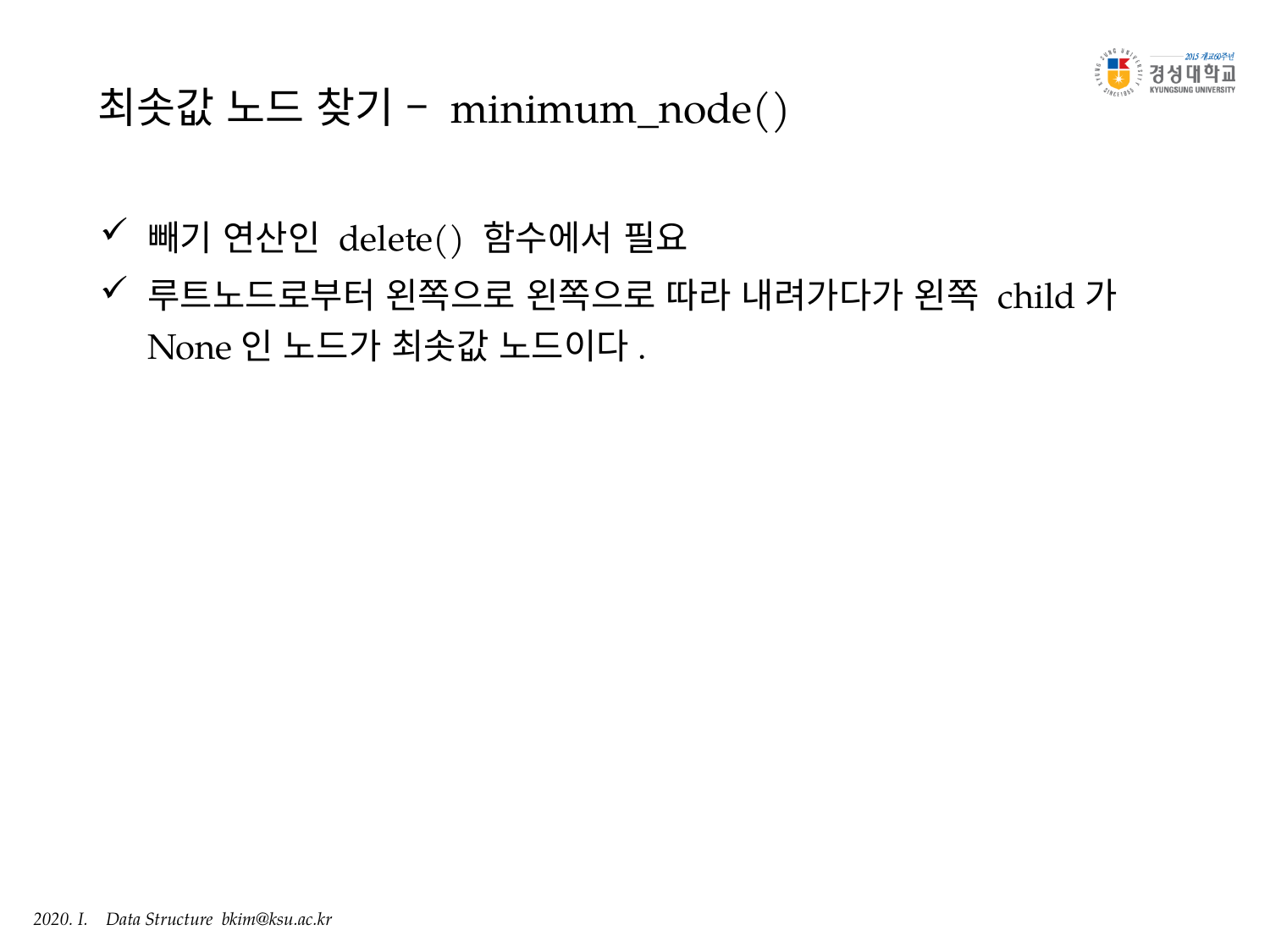

# 최솟값 노드 찾기 – minimum_node()
빼기 연산인 delete() 함수에서 필요
루트노드로부터 왼쪽으로 왼쪽으로 따라 내려가다가 왼쪽 child가 None인 노드가 최솟값 노드이다.